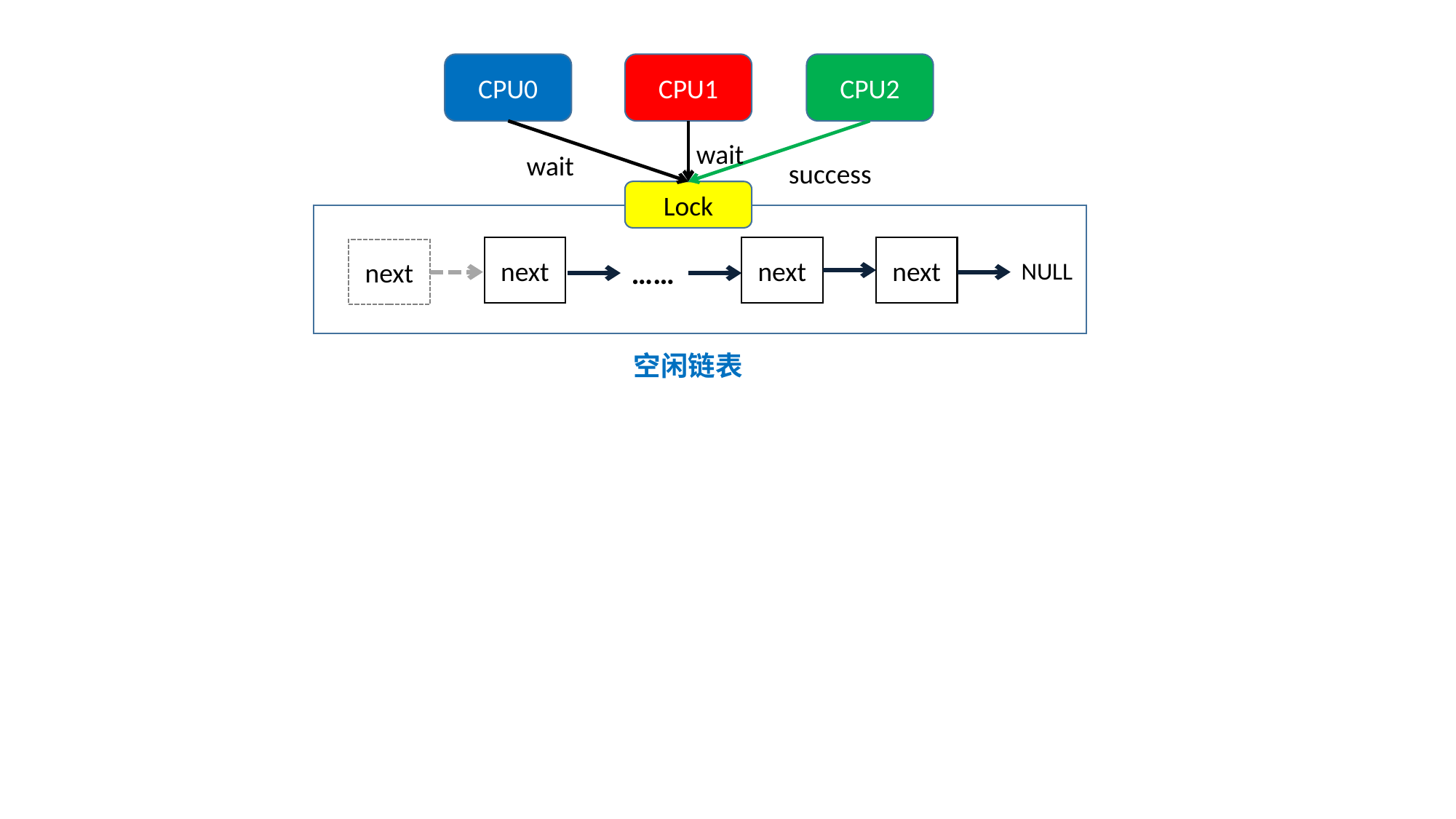

CPU0
CPU1
CPU2
wait
wait
success
Lock

next
next
next
next
……
NULL
空闲链表